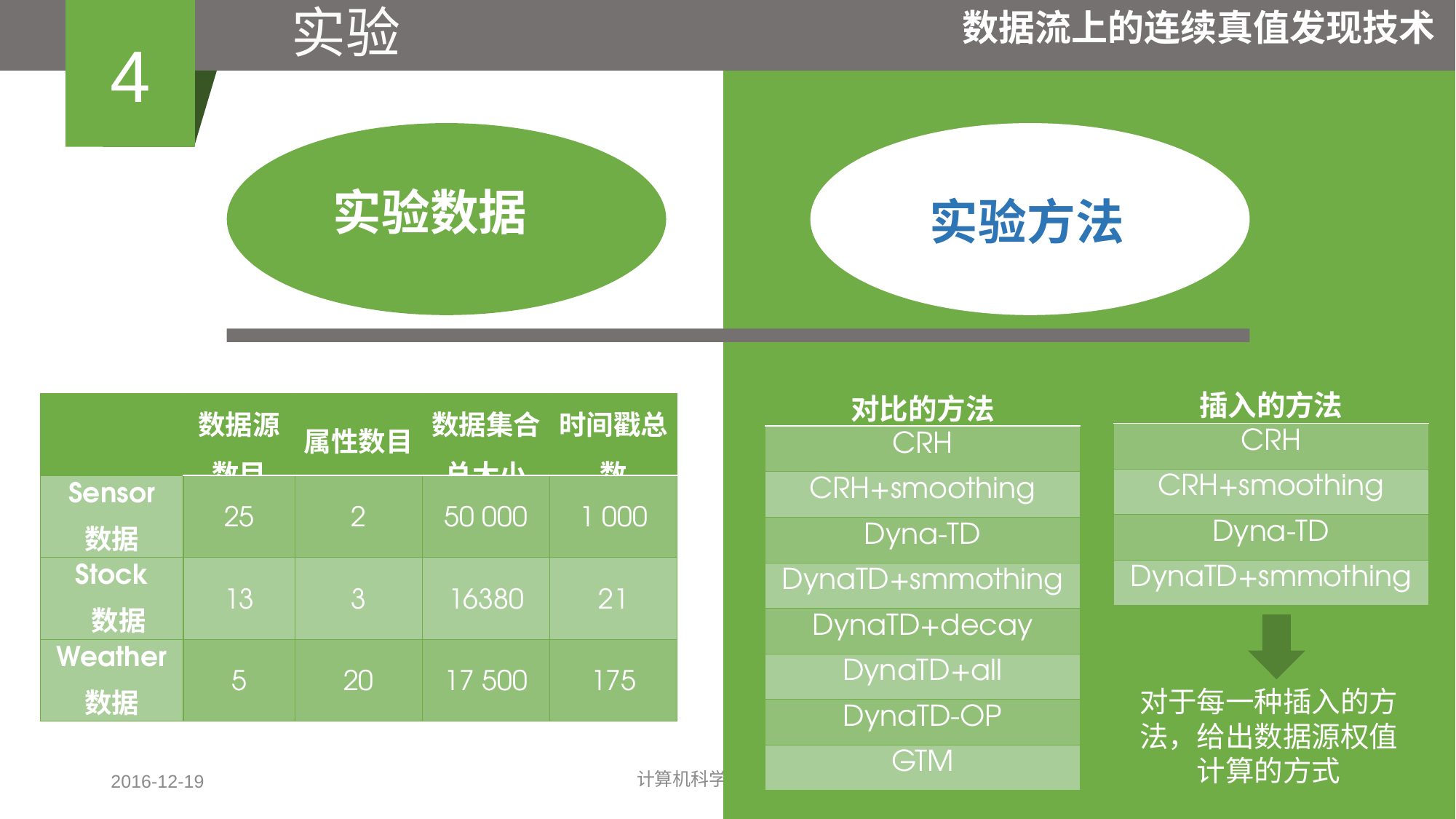

实验
4

数据流上的连续真值发现技术

国内研究
实验数据
实验方法

时间复杂度高

| 插入的方法 |
| --- |
| CRH |
| CRH+smoothing |
| Dyna-TD |
| DynaTD+smmothing |
| 对比的方法 |
| --- |
| CRH |
| CRH+smoothing |
| Dyna-TD |
| DynaTD+smmothing |
| DynaTD+decay |
| DynaTD+all |
| DynaTD-OP |
| GTM |
|  | 数据源 数目 | 属性数目 | 数据集合总大小 | 时间戳总数 |
| --- | --- | --- | --- | --- |
| Sensor 数据 | 25 | 2 | 50 000 | 1 000 |
| Stock 数据 | 13 | 3 | 16380 | 21 |
| Weather 数据 | 5 | 20 | 17 500 | 175 |

对于每一种插入的方法，给出数据源权值计算的方式
2016-12-19
计算机科学与工程学院
17